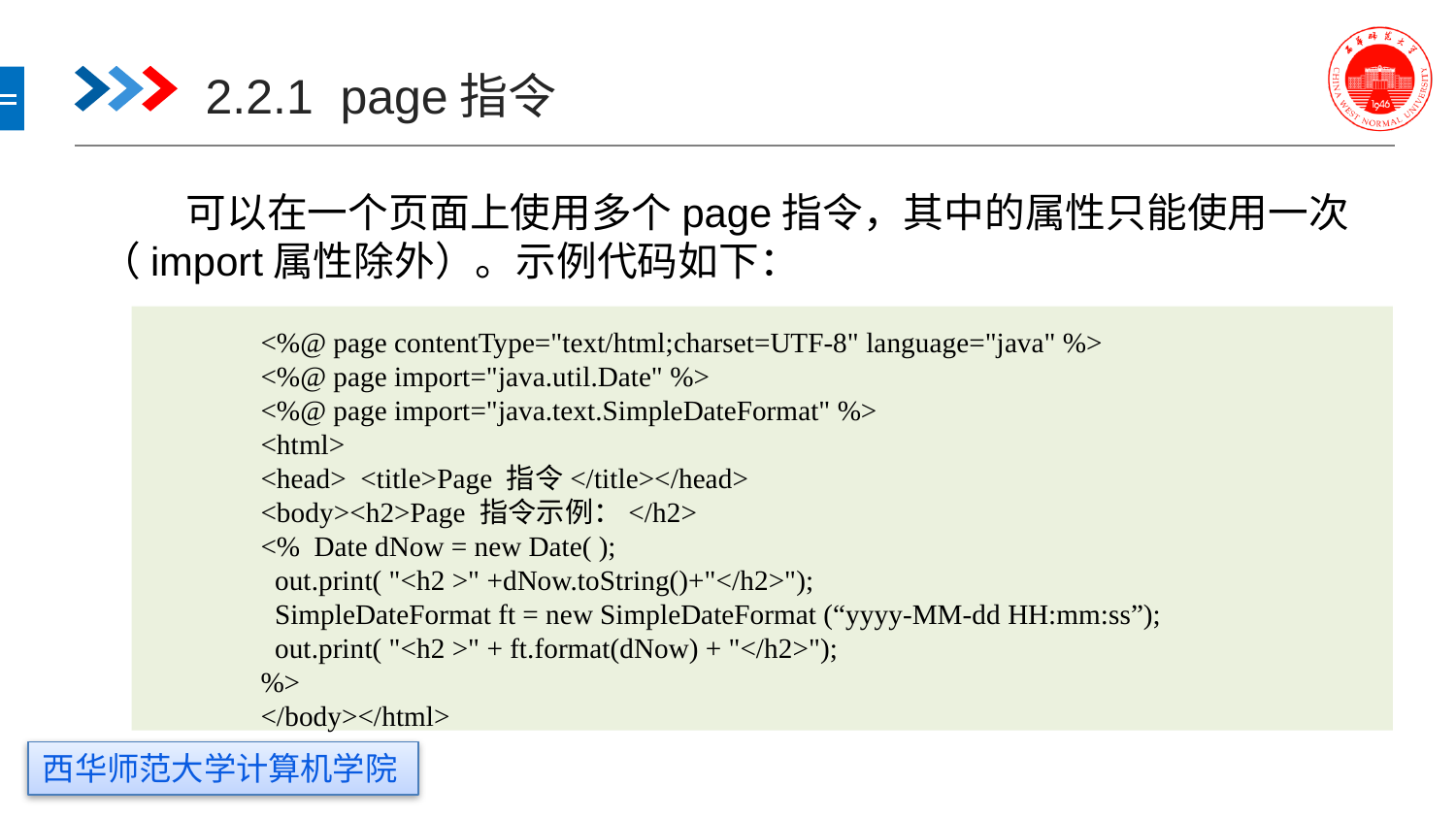

# 2.2.1  page指令
可以在一个页面上使用多个page指令，其中的属性只能使用一次（import属性除外）。示例代码如下：

<%@ page contentType="text/html;charset=UTF-8" language="java" %>
<%@ page import="java.util.Date" %>
<%@ page import="java.text.SimpleDateFormat" %>
<html>
<head>  <title>Page 指令</title></head>
<body><h2>Page 指令示例：</h2>
<%  Date dNow = new Date( );
  out.print( "<h2 >" +dNow.toString()+"</h2>");
  SimpleDateFormat ft = new SimpleDateFormat (“yyyy-MM-dd HH:mm:ss”);
  out.print( "<h2 >" + ft.format(dNow) + "</h2>");
%>
</body></html>